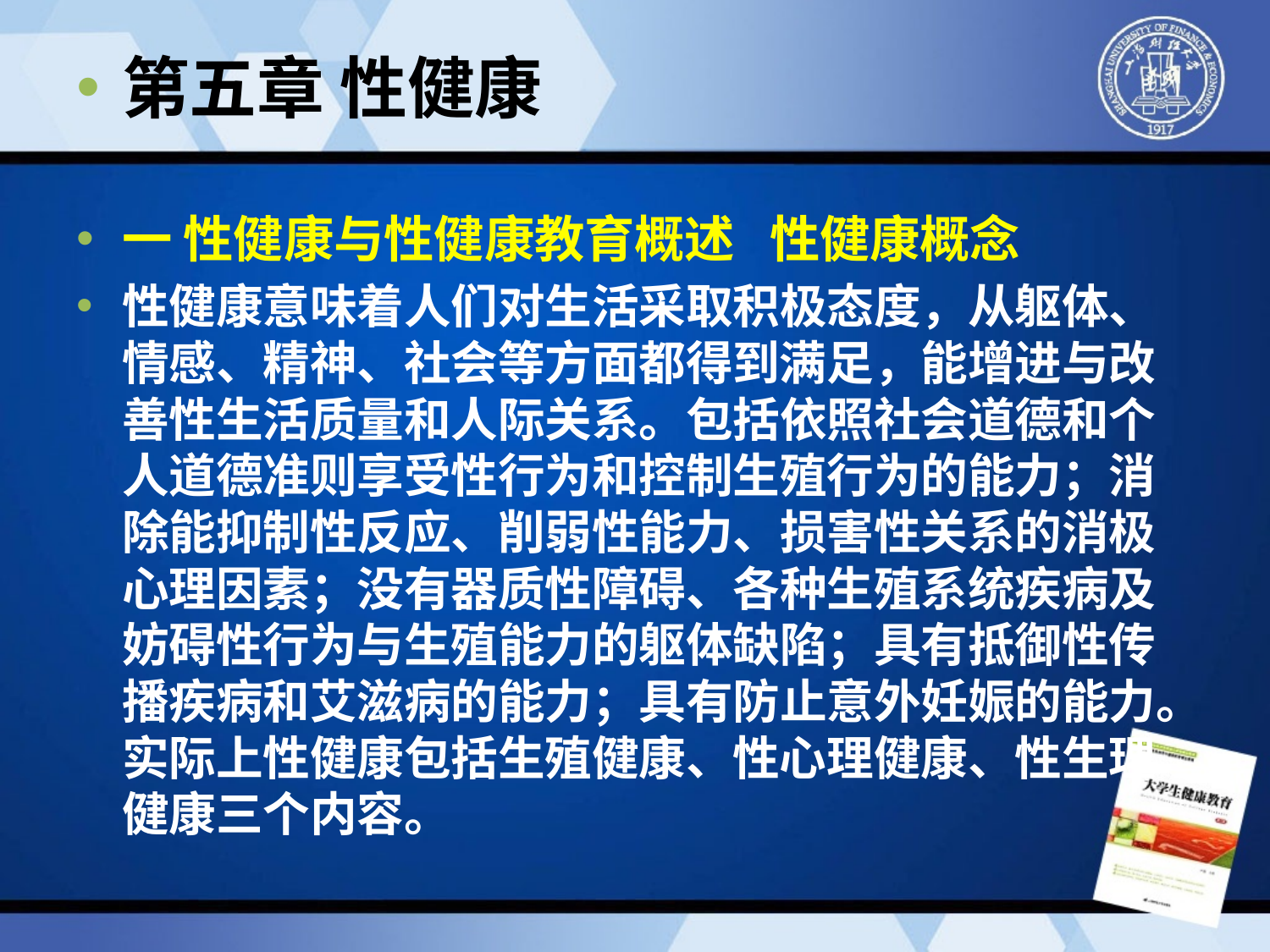

第五章 性健康

一 性健康与性健康教育概述   性健康概念
性健康意味着人们对生活采取积极态度，从躯体、情感、精神、社会等方面都得到满足，能增进与改善性生活质量和人际关系。包括依照社会道德和个人道德准则享受性行为和控制生殖行为的能力；消除能抑制性反应、削弱性能力、损害性关系的消极心理因素；没有器质性障碍、各种生殖系统疾病及妨碍性行为与生殖能力的躯体缺陷；具有抵御性传播疾病和艾滋病的能力；具有防止意外妊娠的能力。实际上性健康包括生殖健康、性心理健康、性生理健康三个内容。